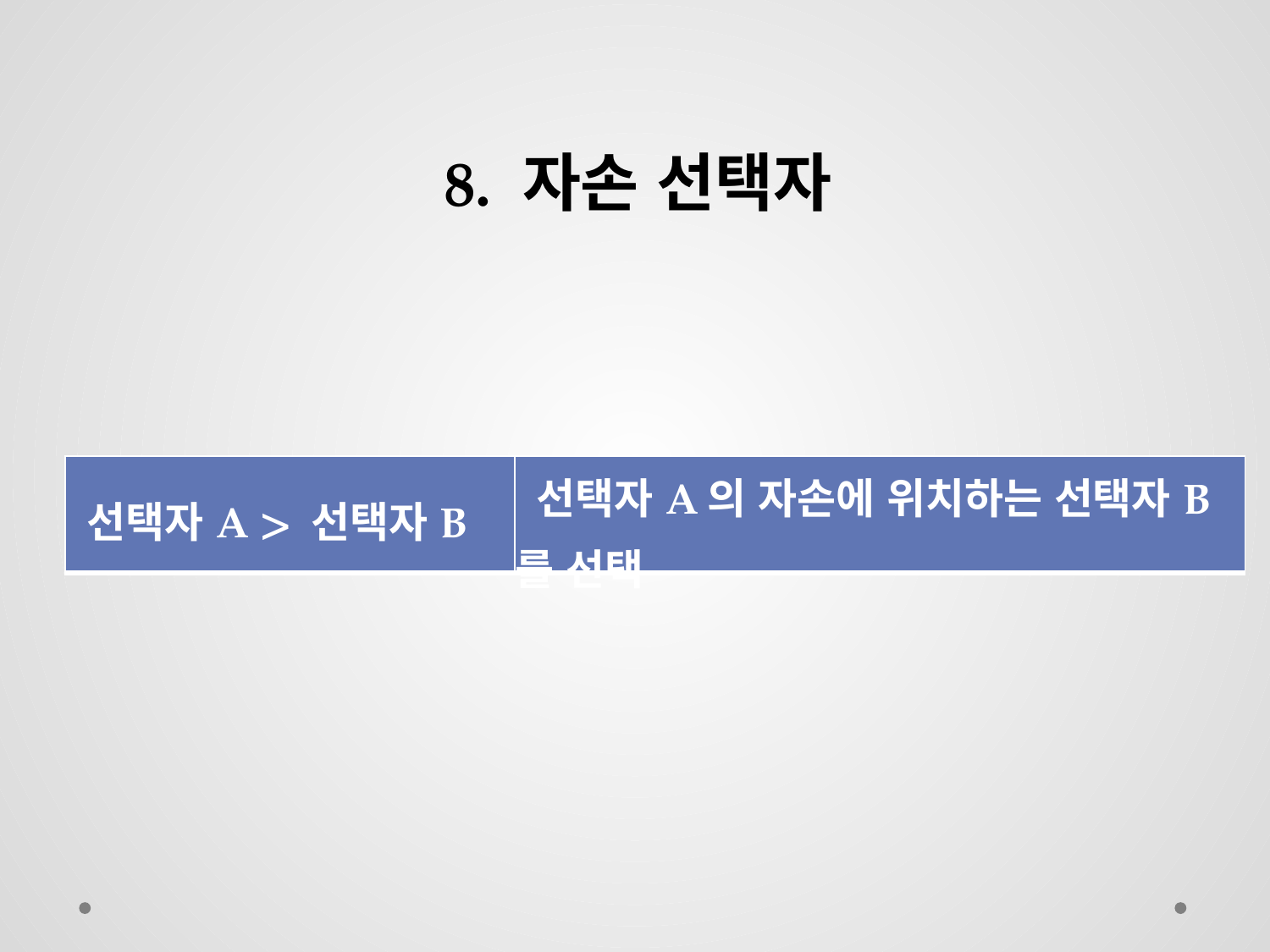

8. 자손 선택자
| 선택자A > 선택자B | 선택자A의 자손에 위치하는 선택자B를 선택 |
| --- | --- |